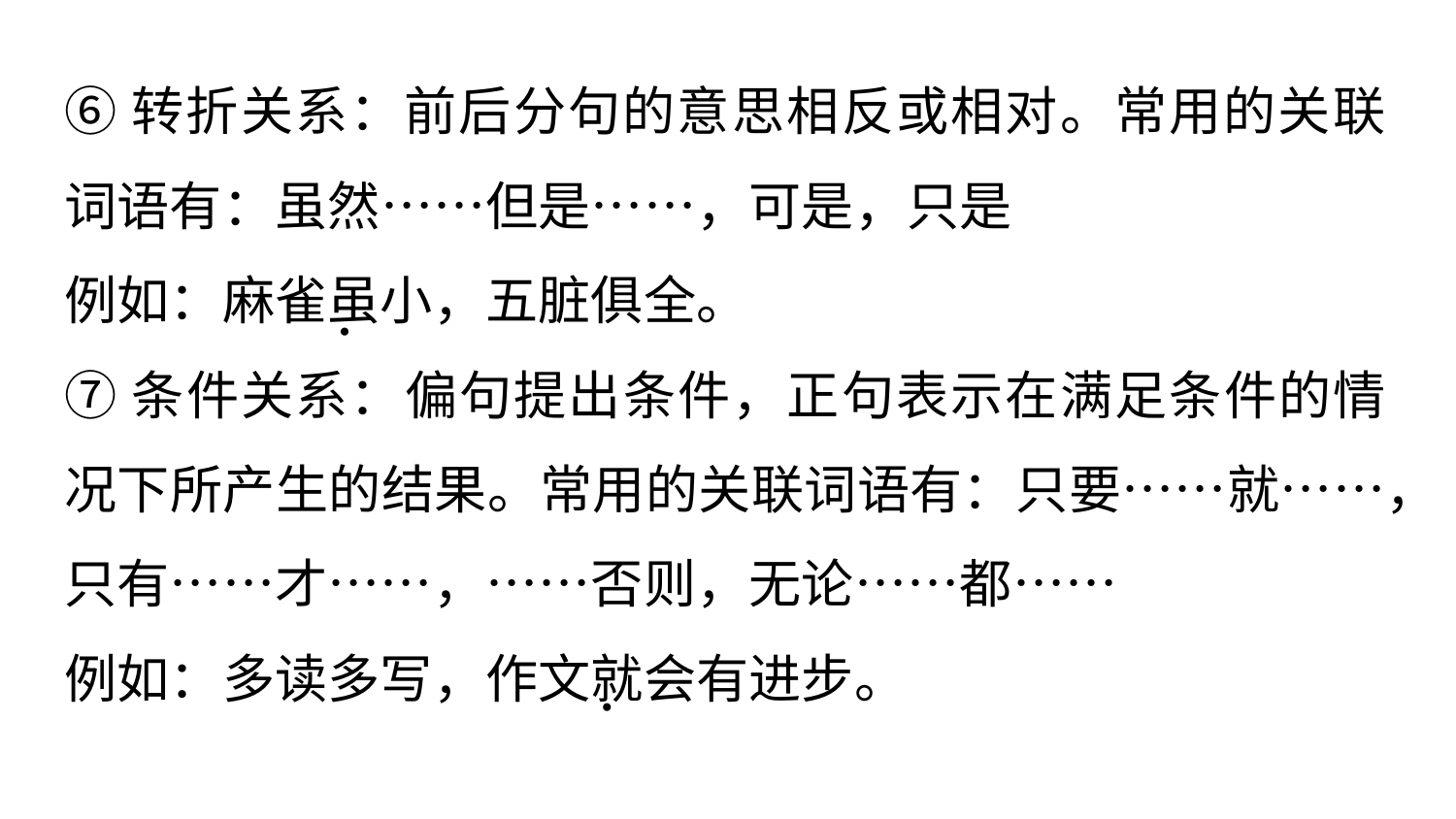

⑥转折关系：前后分句的意思相反或相对。常用的关联词语有：虽然……但是……，可是，只是
例如：麻雀虽小，五脏俱全。
⑦条件关系：偏句提出条件，正句表示在满足条件的情况下所产生的结果。常用的关联词语有：只要……就……，只有……才……，……否则，无论……都……
例如：多读多写，作文就会有进步。
.
.